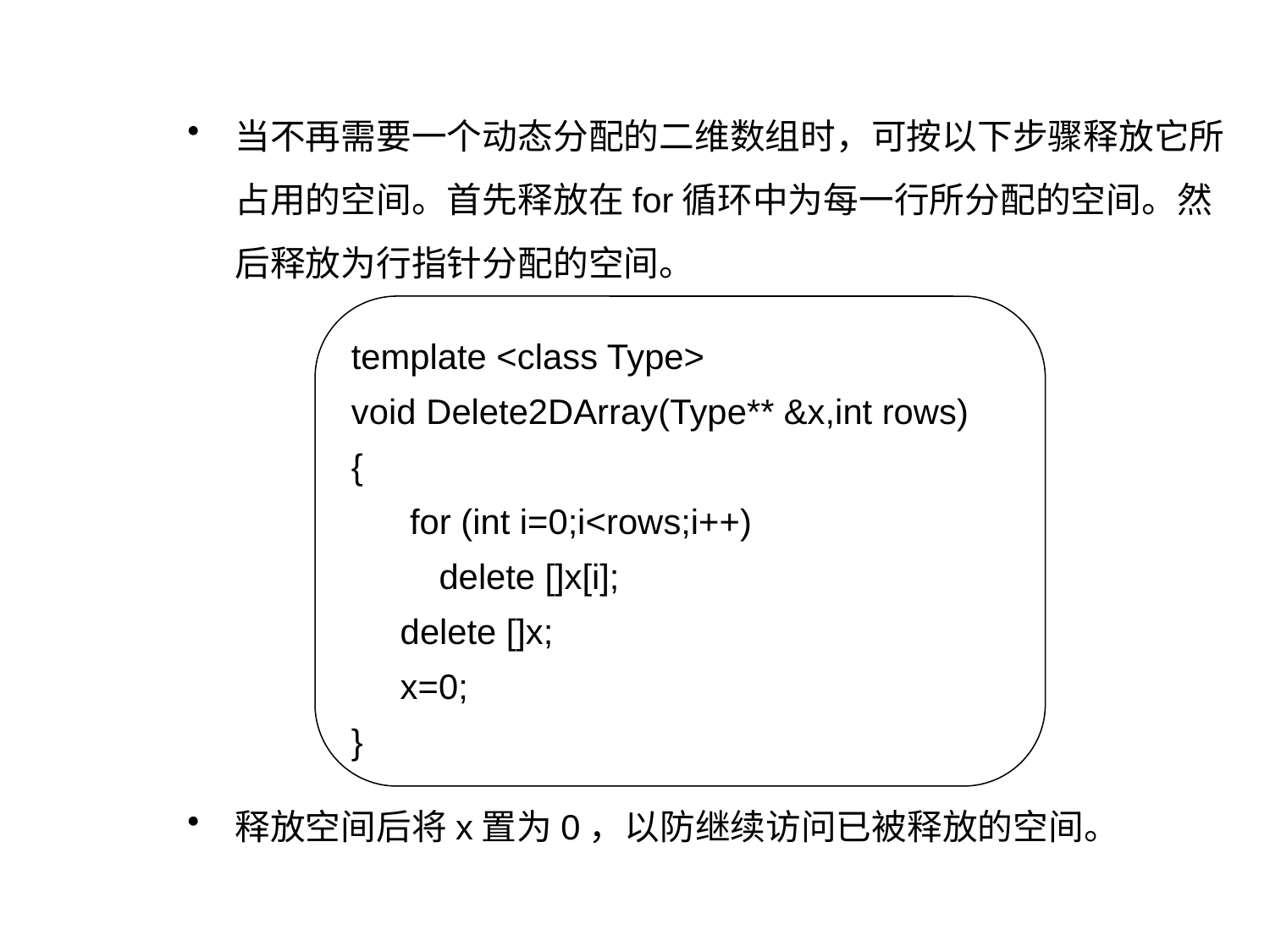

当不再需要一个动态分配的二维数组时，可按以下步骤释放它所占用的空间。首先释放在for循环中为每一行所分配的空间。然后释放为行指针分配的空间。

释放空间后将x置为0，以防继续访问已被释放的空间。
template <class Type>
void Delete2DArray(Type** &x,int rows)
{
      for (int i=0;i<rows;i++)
         delete []x[i];
     delete []x;
     x=0;
}